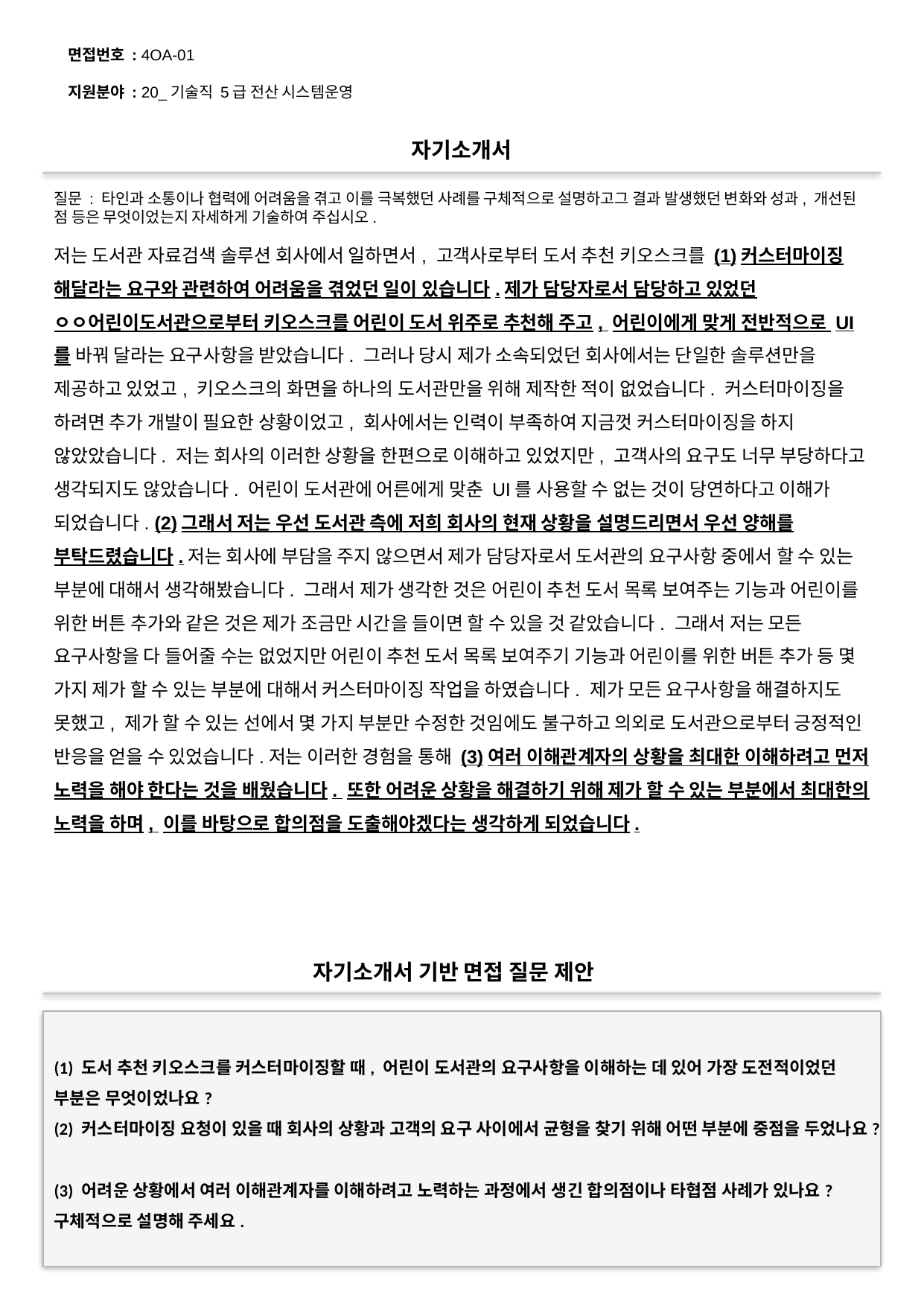

면접번호 : 4OA-01

지원분야 : 20_기술직 5급 전산 시스템운영
#

자기소개서

질문 : 타인과 소통이나 협력에 어려움을 겪고 이를 극복했던 사례를 구체적으로 설명하고그 결과 발생했던 변화와 성과, 개선된 점 등은 무엇이었는지 자세하게 기술하여 주십시오.

저는 도서관 자료검색 솔루션 회사에서 일하면서, 고객사로부터 도서 추천 키오스크를 (1)커스터마이징 해달라는 요구와 관련하여 어려움을 겪었던 일이 있습니다.제가 담당자로서 담당하고 있었던 ㅇㅇ어린이도서관으로부터 키오스크를 어린이 도서 위주로 추천해 주고, 어린이에게 맞게 전반적으로 UI를 바꿔 달라는 요구사항을 받았습니다. 그러나 당시 제가 소속되었던 회사에서는 단일한 솔루션만을 제공하고 있었고, 키오스크의 화면을 하나의 도서관만을 위해 제작한 적이 없었습니다. 커스터마이징을 하려면 추가 개발이 필요한 상황이었고, 회사에서는 인력이 부족하여 지금껏 커스터마이징을 하지 않았았습니다. 저는 회사의 이러한 상황을 한편으로 이해하고 있었지만, 고객사의 요구도 너무 부당하다고 생각되지도 않았습니다. 어린이 도서관에 어른에게 맞춘 UI를 사용할 수 없는 것이 당연하다고 이해가 되었습니다. (2)그래서 저는 우선 도서관 측에 저희 회사의 현재 상황을 설명드리면서 우선 양해를 부탁드렸습니다.저는 회사에 부담을 주지 않으면서 제가 담당자로서 도서관의 요구사항 중에서 할 수 있는 부분에 대해서 생각해봤습니다. 그래서 제가 생각한 것은 어린이 추천 도서 목록 보여주는 기능과 어린이를 위한 버튼 추가와 같은 것은 제가 조금만 시간을 들이면 할 수 있을 것 같았습니다. 그래서 저는 모든 요구사항을 다 들어줄 수는 없었지만 어린이 추천 도서 목록 보여주기 기능과 어린이를 위한 버튼 추가 등 몇 가지 제가 할 수 있는 부분에 대해서 커스터마이징 작업을 하였습니다. 제가 모든 요구사항을 해결하지도 못했고, 제가 할 수 있는 선에서 몇 가지 부분만 수정한 것임에도 불구하고 의외로 도서관으로부터 긍정적인 반응을 얻을 수 있었습니다.저는 이러한 경험을 통해 (3)여러 이해관계자의 상황을 최대한 이해하려고 먼저 노력을 해야 한다는 것을 배웠습니다. 또한 어려운 상황을 해결하기 위해 제가 할 수 있는 부분에서 최대한의 노력을 하며, 이를 바탕으로 합의점을 도출해야겠다는 생각하게 되었습니다.

자기소개서 기반 면접 질문 제안

(1) 도서 추천 키오스크를 커스터마이징할 때, 어린이 도서관의 요구사항을 이해하는 데 있어 가장 도전적이었던 부분은 무엇이었나요?
(2) 커스터마이징 요청이 있을 때 회사의 상황과 고객의 요구 사이에서 균형을 찾기 위해 어떤 부분에 중점을 두었나요?
(3) 어려운 상황에서 여러 이해관계자를 이해하려고 노력하는 과정에서 생긴 합의점이나 타협점 사례가 있나요? 구체적으로 설명해 주세요.